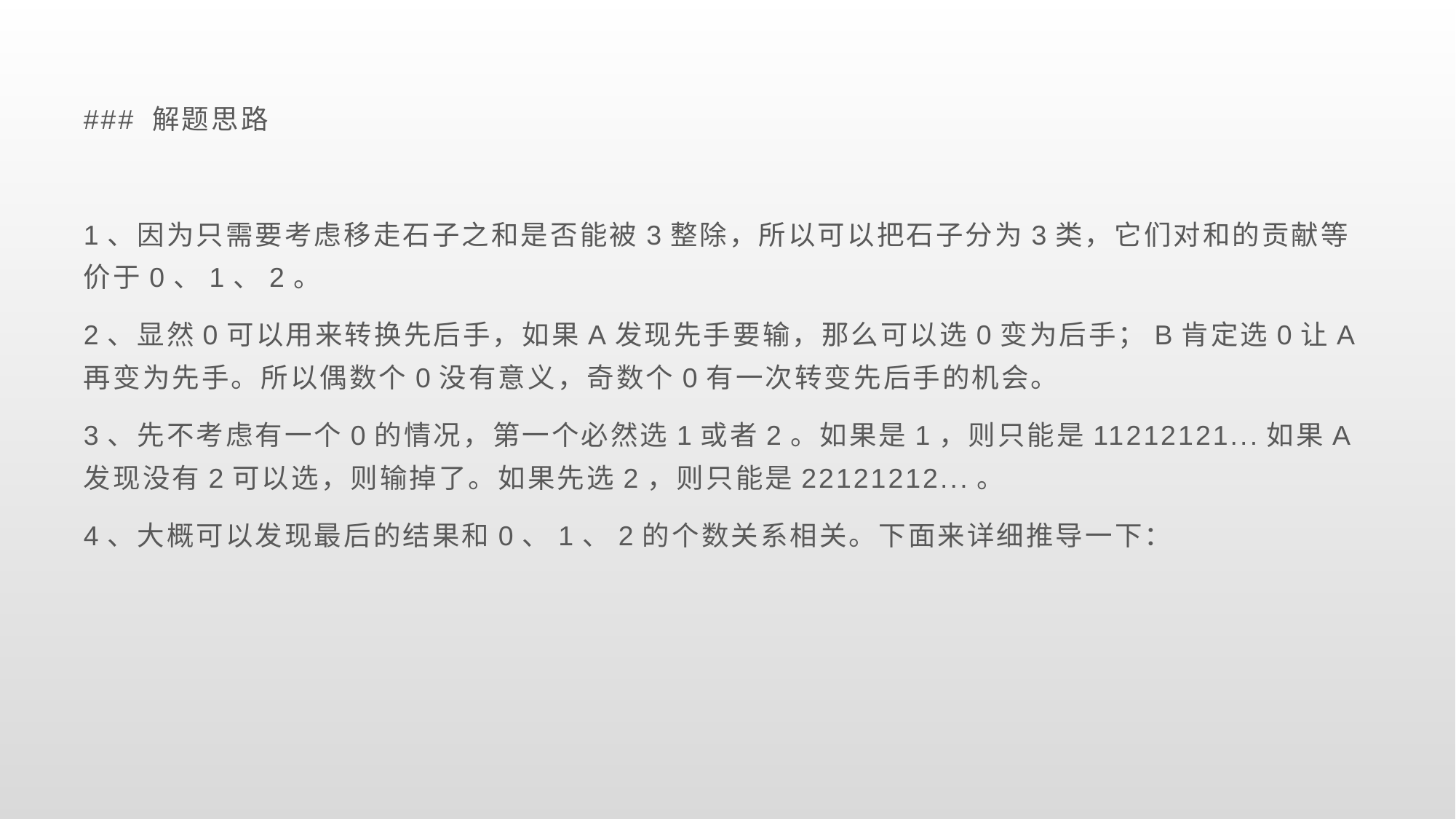

### 解题思路

1、因为只需要考虑移走石子之和是否能被3整除，所以可以把石子分为3类，它们对和的贡献等价于0、1、2。
2、显然0可以用来转换先后手，如果A发现先手要输，那么可以选0变为后手；B肯定选0让A再变为先手。所以偶数个0没有意义，奇数个0有一次转变先后手的机会。
3、先不考虑有一个0的情况，第一个必然选1或者2。如果是1，则只能是11212121...如果A发现没有2可以选，则输掉了。如果先选2，则只能是22121212...。
4、大概可以发现最后的结果和0、1、2的个数关系相关。下面来详细推导一下：